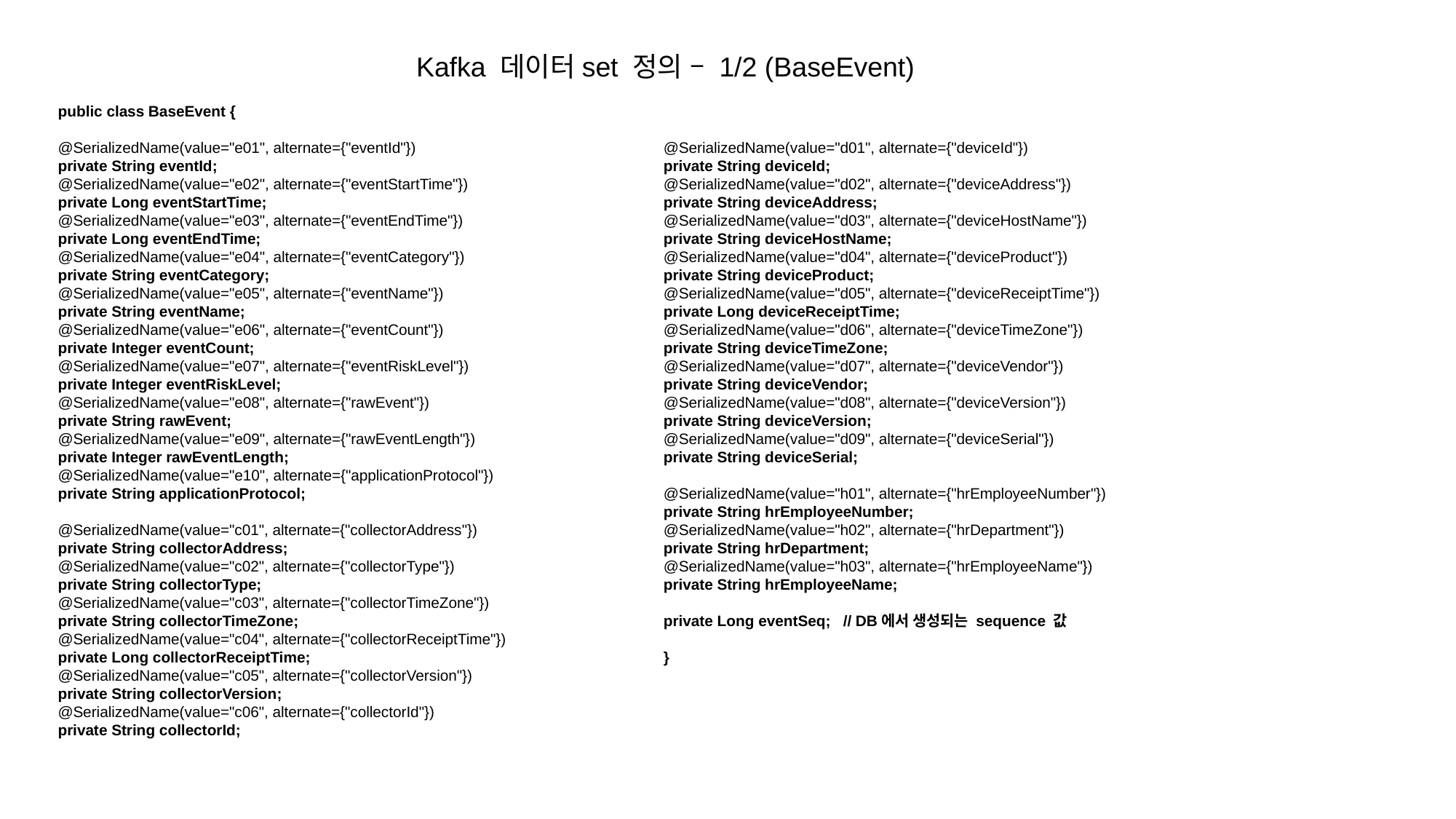

Kafka 데이터set 정의 – 1/2 (BaseEvent)
public class BaseEvent {

@SerializedName(value="e01", alternate={"eventId"})
private String eventId;
@SerializedName(value="e02", alternate={"eventStartTime"})
private Long eventStartTime;
@SerializedName(value="e03", alternate={"eventEndTime"})
private Long eventEndTime;
@SerializedName(value="e04", alternate={"eventCategory"})
private String eventCategory;
@SerializedName(value="e05", alternate={"eventName"})
private String eventName;
@SerializedName(value="e06", alternate={"eventCount"})
private Integer eventCount;
@SerializedName(value="e07", alternate={"eventRiskLevel"})
private Integer eventRiskLevel;
@SerializedName(value="e08", alternate={"rawEvent"})
private String rawEvent;
@SerializedName(value="e09", alternate={"rawEventLength"})
private Integer rawEventLength;
@SerializedName(value="e10", alternate={"applicationProtocol"})
private String applicationProtocol;

@SerializedName(value="c01", alternate={"collectorAddress"})
private String collectorAddress;
@SerializedName(value="c02", alternate={"collectorType"})
private String collectorType;
@SerializedName(value="c03", alternate={"collectorTimeZone"})
private String collectorTimeZone;
@SerializedName(value="c04", alternate={"collectorReceiptTime"})
private Long collectorReceiptTime;
@SerializedName(value="c05", alternate={"collectorVersion"})
private String collectorVersion;
@SerializedName(value="c06", alternate={"collectorId"})
private String collectorId;
@SerializedName(value="d01", alternate={"deviceId"})
private String deviceId;
@SerializedName(value="d02", alternate={"deviceAddress"})
private String deviceAddress;
@SerializedName(value="d03", alternate={"deviceHostName"})
private String deviceHostName;
@SerializedName(value="d04", alternate={"deviceProduct"})
private String deviceProduct;
@SerializedName(value="d05", alternate={"deviceReceiptTime"})
private Long deviceReceiptTime;
@SerializedName(value="d06", alternate={"deviceTimeZone"})
private String deviceTimeZone;
@SerializedName(value="d07", alternate={"deviceVendor"})
private String deviceVendor;
@SerializedName(value="d08", alternate={"deviceVersion"})
private String deviceVersion;
@SerializedName(value="d09", alternate={"deviceSerial"})
private String deviceSerial;

@SerializedName(value="h01", alternate={"hrEmployeeNumber"})
private String hrEmployeeNumber;
@SerializedName(value="h02", alternate={"hrDepartment"})
private String hrDepartment;
@SerializedName(value="h03", alternate={"hrEmployeeName"})
private String hrEmployeeName;

private Long eventSeq;   // DB에서 생성되는 sequence 값

}